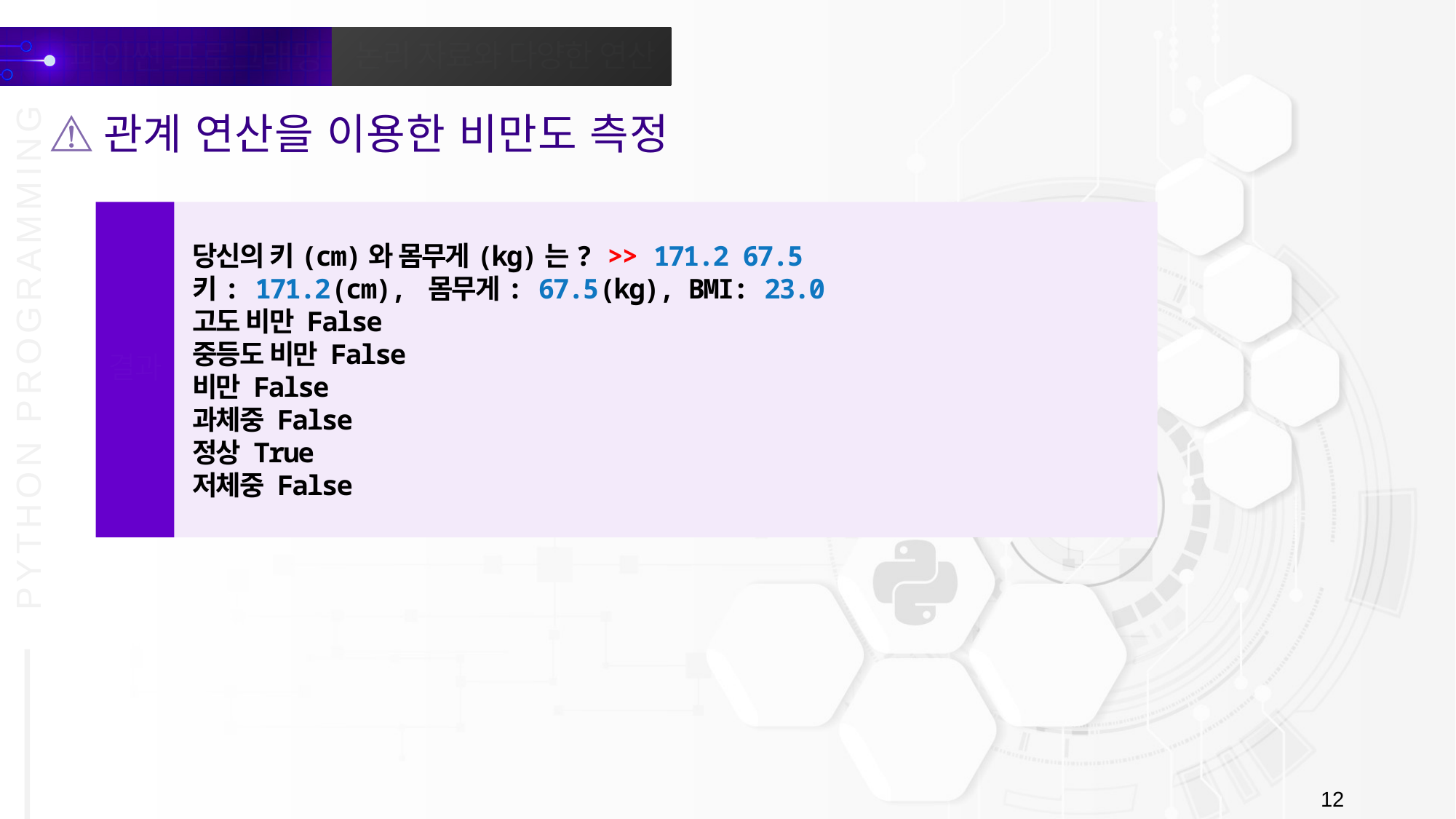

관계 연산을 이용한 비만도 측정
당신의 키(cm)와 몸무게(kg)는? >> 171.2 67.5
키: 171.2(cm), 몸무게: 67.5(kg), BMI: 23.0
고도 비만 False
중등도 비만 False
비만 False
과체중 False
정상 True
저체중 False

결과
12